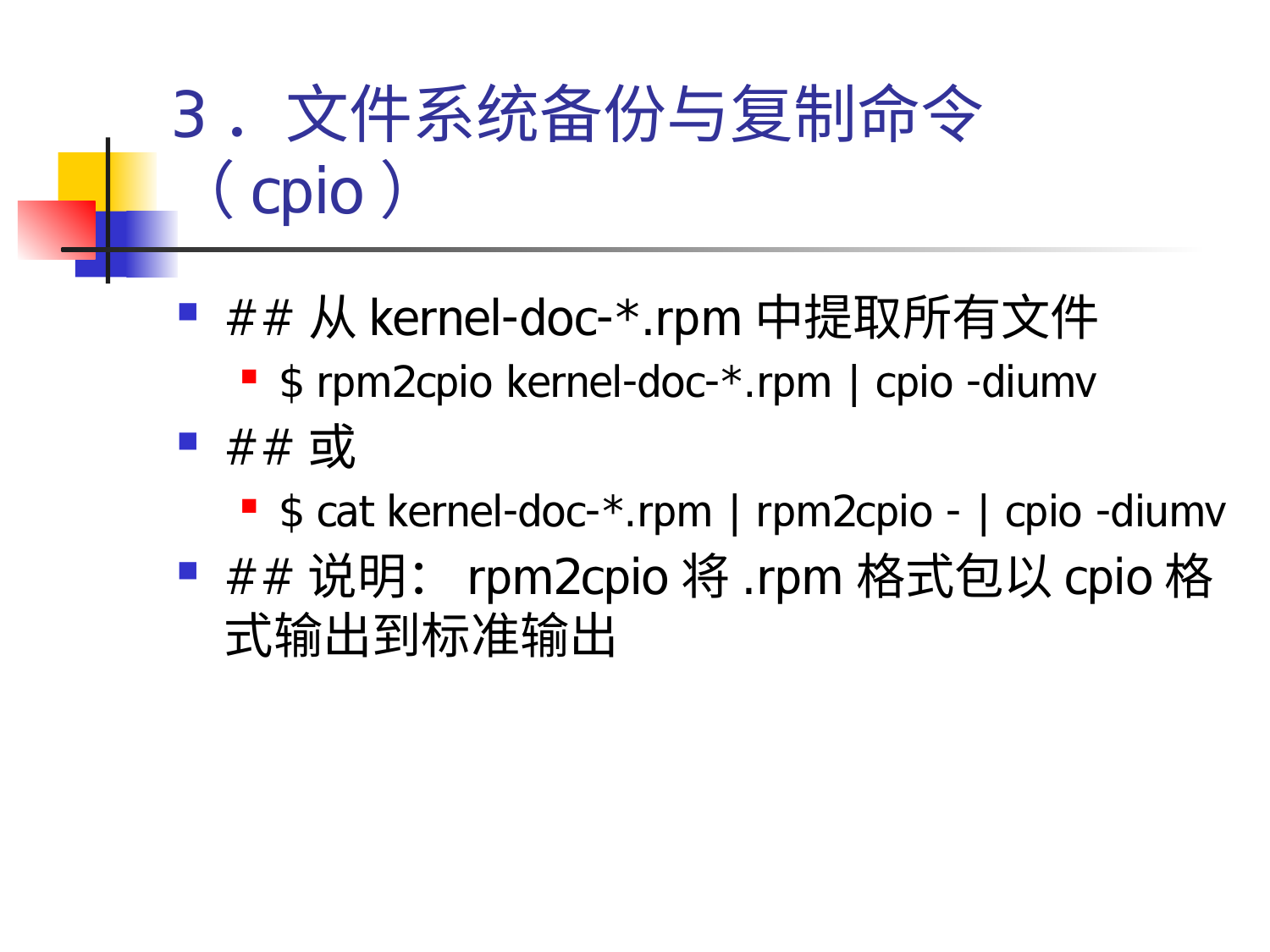

# 3．文件系统备份与复制命令（cpio）
##从kernel-doc-*.rpm中提取所有文件
$ rpm2cpio kernel-doc-*.rpm | cpio -diumv
##或
$ cat kernel-doc-*.rpm | rpm2cpio - | cpio -diumv
##说明：rpm2cpio将.rpm格式包以cpio格式输出到标准输出